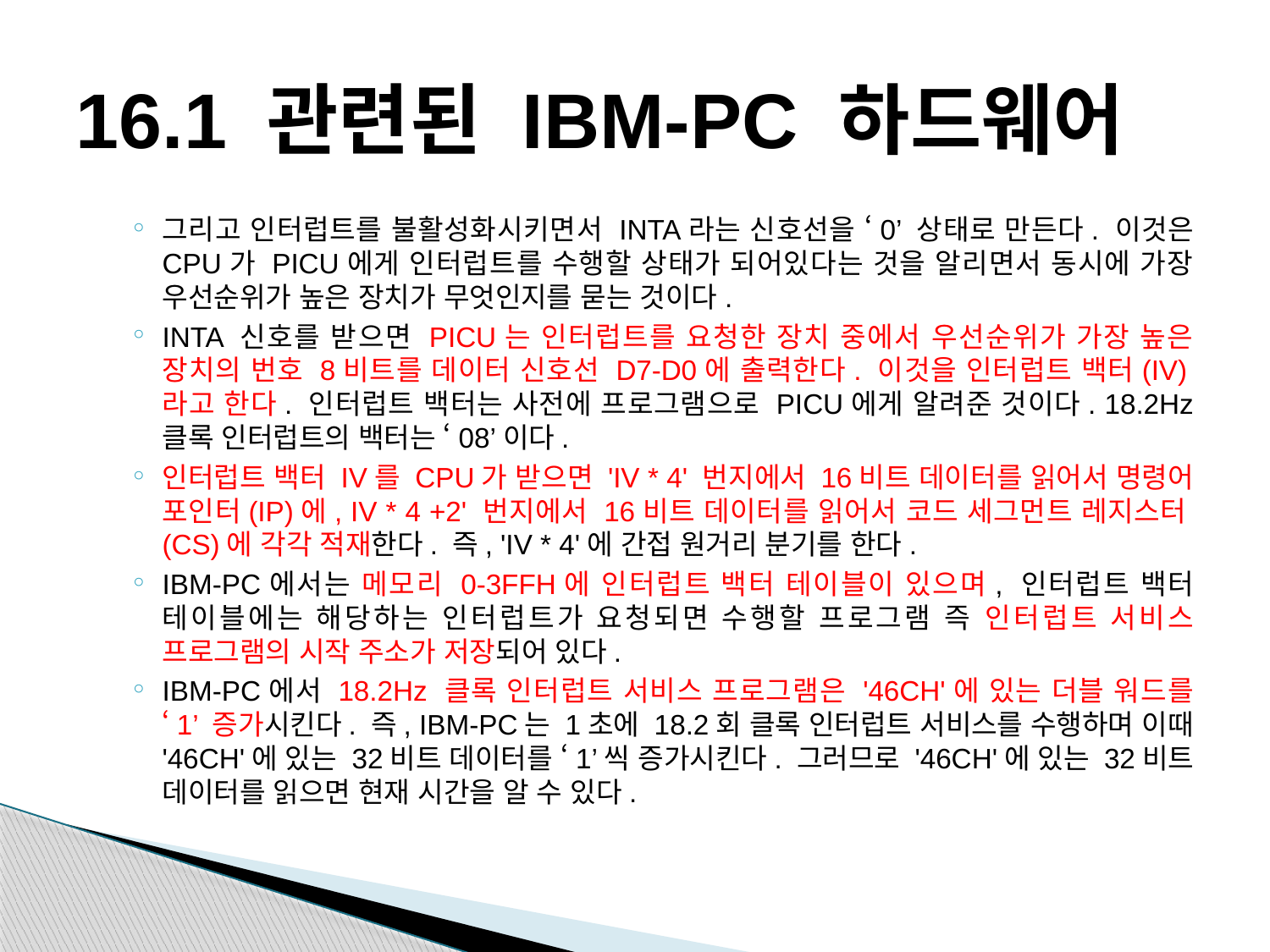

# 16.1 관련된 IBM-PC 하드웨어
그리고 인터럽트를 불활성화시키면서 INTA라는 신호선을 ‘0’ 상태로 만든다. 이것은 CPU가 PICU에게 인터럽트를 수행할 상태가 되어있다는 것을 알리면서 동시에 가장 우선순위가 높은 장치가 무엇인지를 묻는 것이다.
INTA 신호를 받으면 PICU는 인터럽트를 요청한 장치 중에서 우선순위가 가장 높은 장치의 번호 8비트를 데이터 신호선 D7-D0에 출력한다. 이것을 인터럽트 백터(IV)라고 한다. 인터럽트 백터는 사전에 프로그램으로 PICU에게 알려준 것이다. 18.2Hz 클록 인터럽트의 백터는 ‘08’이다.
인터럽트 백터 IV를 CPU가 받으면 'IV * 4' 번지에서 16비트 데이터를 읽어서 명령어 포인터(IP)에, IV * 4 +2' 번지에서 16비트 데이터를 읽어서 코드 세그먼트 레지스터(CS)에 각각 적재한다. 즉, 'IV * 4'에 간접 원거리 분기를 한다.
IBM-PC에서는 메모리 0-3FFH에 인터럽트 백터 테이블이 있으며, 인터럽트 백터 테이블에는 해당하는 인터럽트가 요청되면 수행할 프로그램 즉 인터럽트 서비스 프로그램의 시작 주소가 저장되어 있다.
IBM-PC에서 18.2Hz 클록 인터럽트 서비스 프로그램은 '46CH'에 있는 더블 워드를 ‘1’ 증가시킨다. 즉, IBM-PC는 1초에 18.2회 클록 인터럽트 서비스를 수행하며 이때 '46CH'에 있는 32비트 데이터를 ‘1’씩 증가시킨다. 그러므로 '46CH'에 있는 32비트 데이터를 읽으면 현재 시간을 알 수 있다.